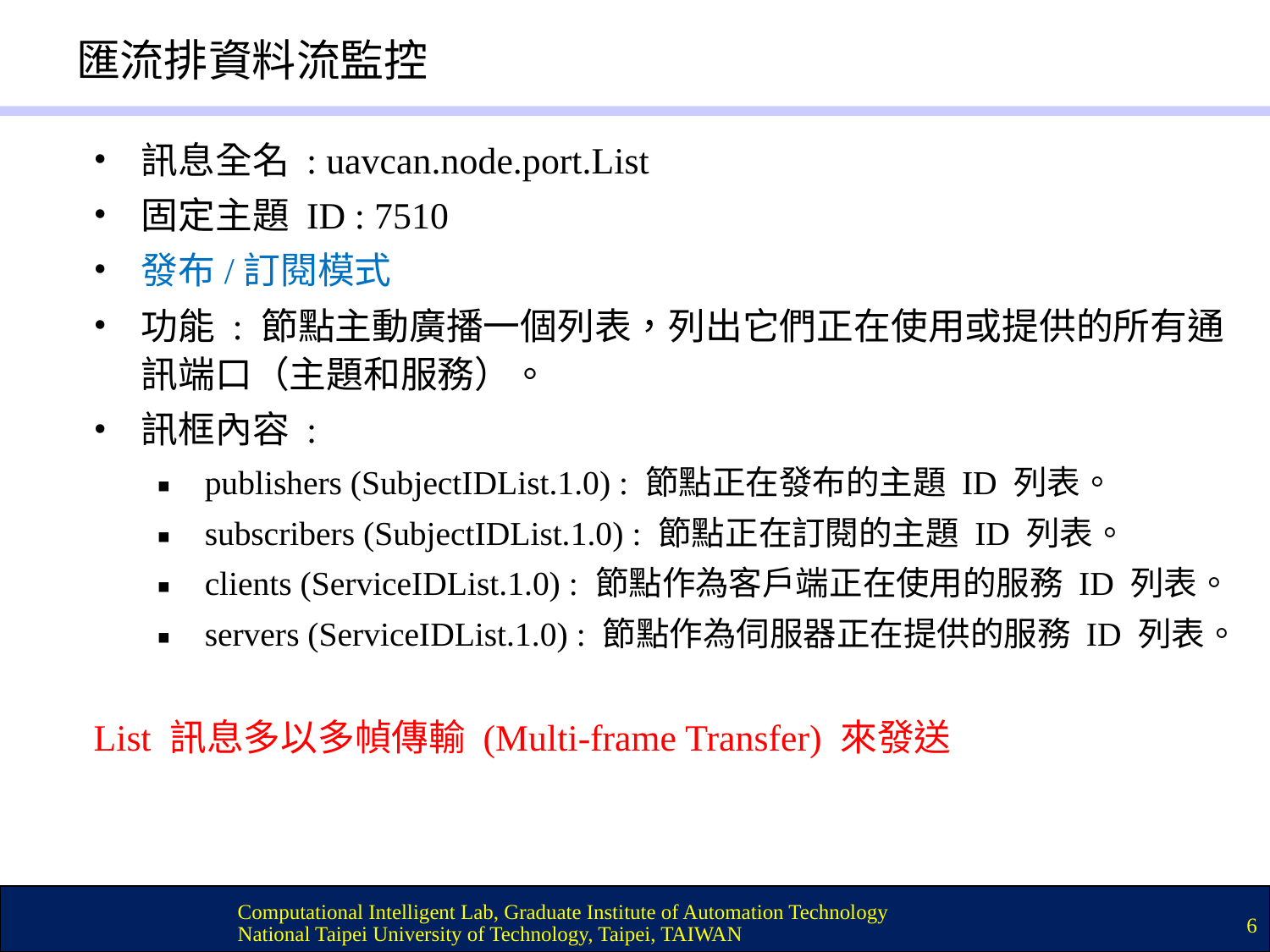

# 匯流排資料流監控
訊息全名 : uavcan.node.port.List
固定主題 ID : 7510
發布/訂閱模式
功能 : 節點主動廣播一個列表，列出它們正在使用或提供的所有通訊端口（主題和服務）。
訊框內容 :
publishers (SubjectIDList.1.0) : 節點正在發布的主題 ID 列表。
subscribers (SubjectIDList.1.0) : 節點正在訂閱的主題 ID 列表。
clients (ServiceIDList.1.0) : 節點作為客戶端正在使用的服務 ID 列表。
servers (ServiceIDList.1.0) : 節點作為伺服器正在提供的服務 ID 列表。

List 訊息多以多幀傳輸 (Multi-frame Transfer) 來發送